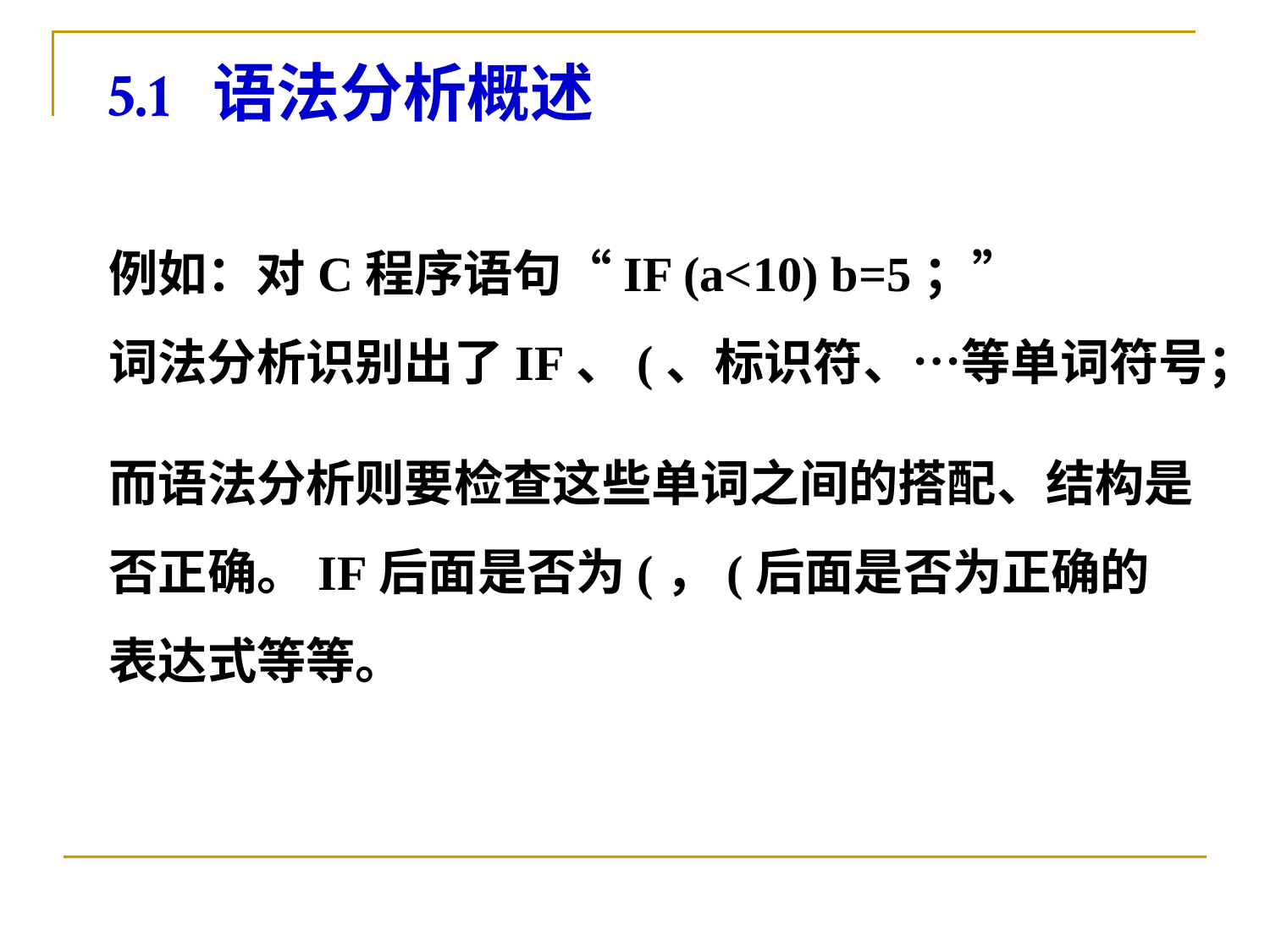

# 5.1  语法分析概述
例如：对C程序语句“IF (a<10) b=5；”
词法分析识别出了IF、(、标识符、…等单词符号；
而语法分析则要检查这些单词之间的搭配、结构是否正确。IF后面是否为(，(后面是否为正确的表达式等等。
4